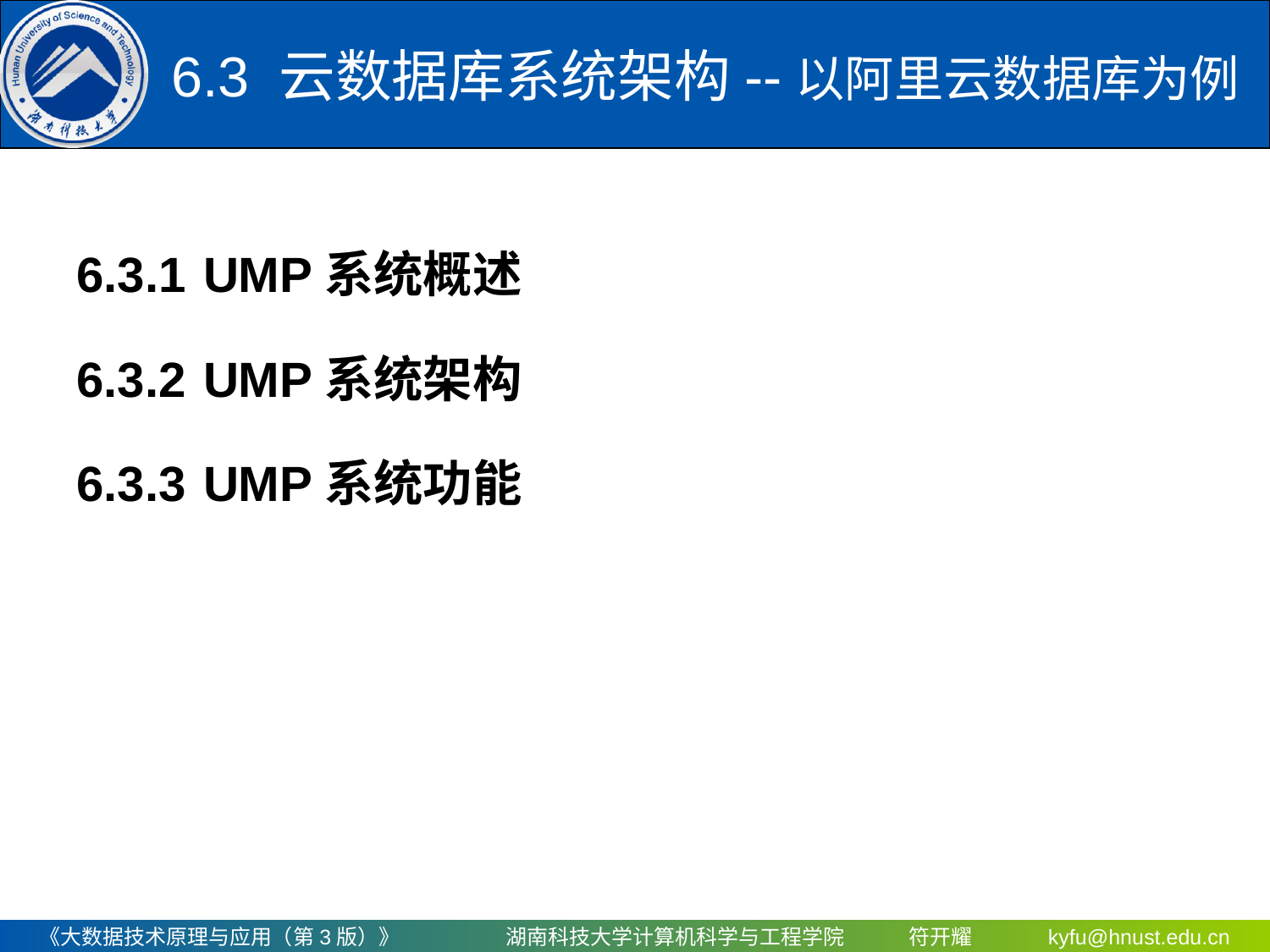

# 6.3 云数据库系统架构--以阿里云数据库为例
6.3.1	UMP系统概述
6.3.2	UMP系统架构
6.3.3	UMP系统功能